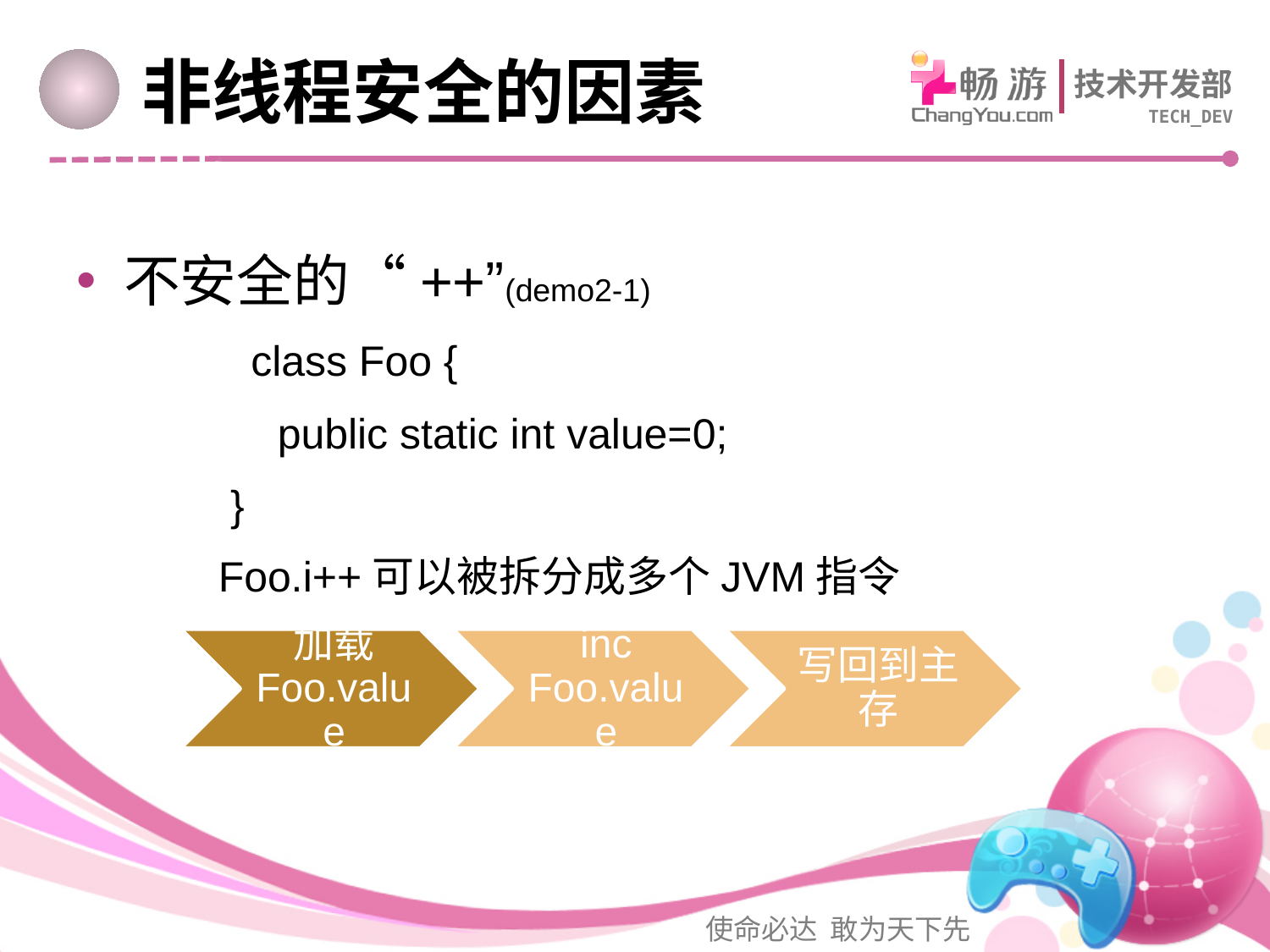

# 非线程安全的因素
不安全的“++”(demo2-1)
		class Foo {
                 public static int value=0;
             }
            Foo.i++可以被拆分成多个JVM指令

加载 Foo.value
inc Foo.value
写回到主存